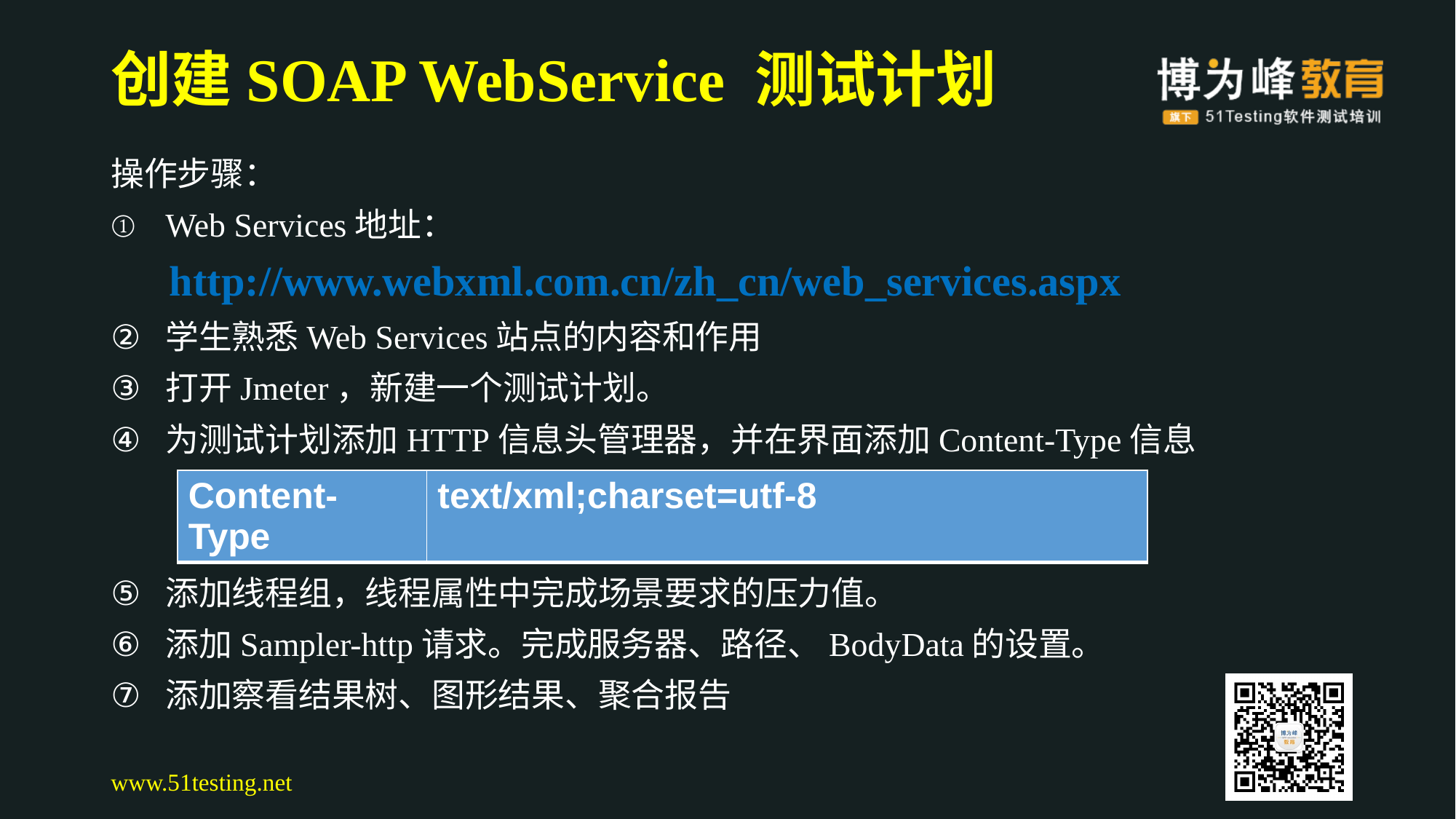

# 创建SOAP WebService 测试计划
操作步骤：
Web Services地址：
       http://www.webxml.com.cn/zh_cn/web_services.aspx
学生熟悉Web Services站点的内容和作用
打开Jmeter，新建一个测试计划。
为测试计划添加HTTP信息头管理器，并在界面添加Content-Type信息

添加线程组，线程属性中完成场景要求的压力值。
添加Sampler-http请求。完成服务器、路径、BodyData的设置。
添加察看结果树、图形结果、聚合报告

| Content-Type | text/xml;charset=utf-8 |
| --- | --- |
www.51testing.net